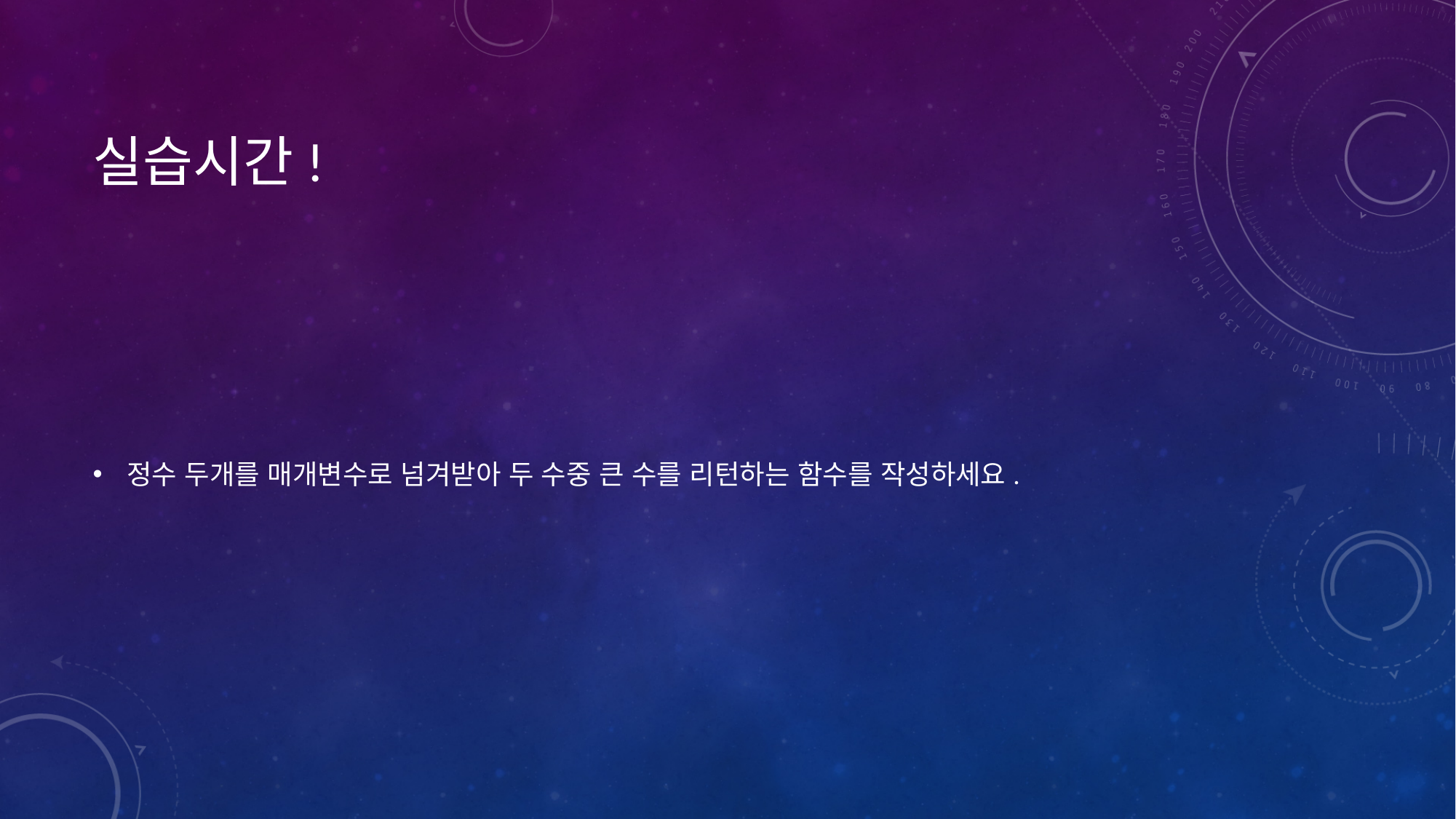

# 실습시간!
정수 두개를 매개변수로 넘겨받아 두 수중 큰 수를 리턴하는 함수를 작성하세요.